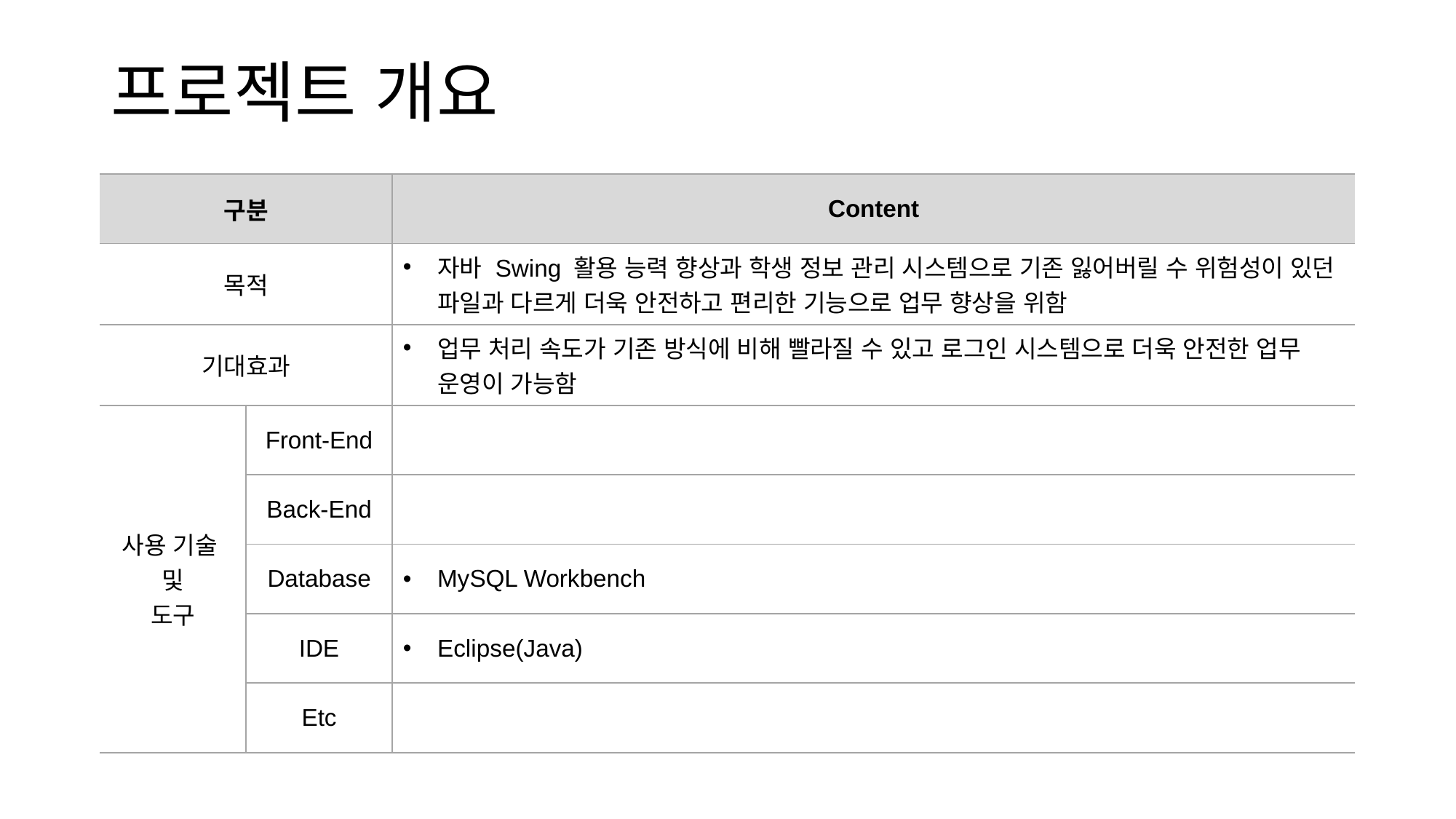

# 프로젝트 개요
| 구분 |  | Content |
| --- | --- | --- |
| 목적 |  | 자바 Swing 활용 능력 향상과 학생 정보 관리 시스템으로 기존 잃어버릴 수 위험성이 있던 파일과 다르게 더욱 안전하고 편리한 기능으로 업무 향상을 위함 |
| 기대효과 |  | 업무 처리 속도가 기존 방식에 비해 빨라질 수 있고 로그인 시스템으로 더욱 안전한 업무 운영이 가능함 |
| 사용 기술 및 도구 | Front-End |  |
|  | Back-End |  |
|  | Database | MySQL Workbench |
|  | IDE | Eclipse(Java) |
|  | Etc |  |